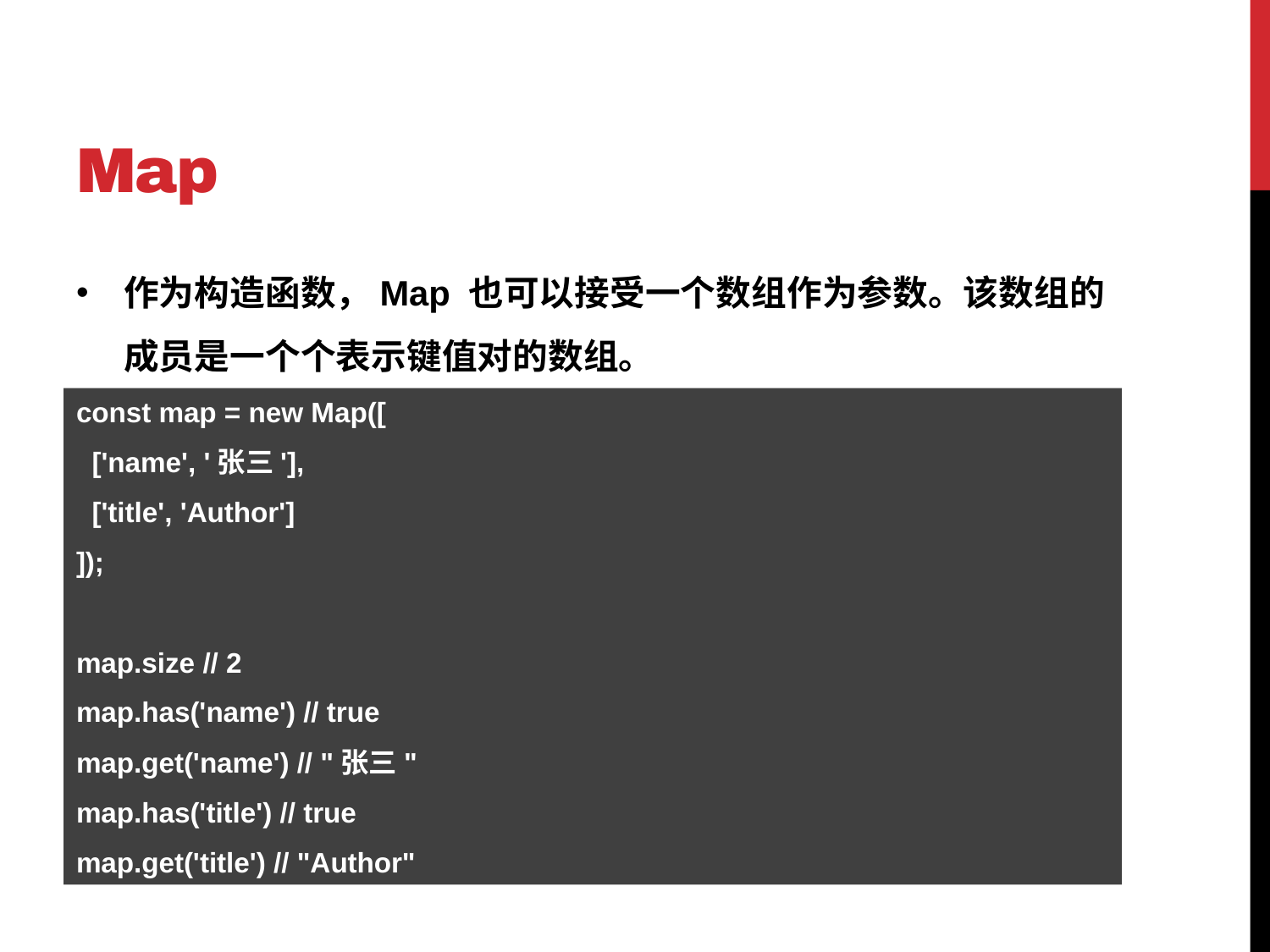

# Map
作为构造函数，Map 也可以接受一个数组作为参数。该数组的成员是一个个表示键值对的数组。

const map = new Map([
  ['name', '张三'],
  ['title', 'Author']
]);

map.size // 2
map.has('name') // true
map.get('name') // "张三"
map.has('title') // true
map.get('title') // "Author"